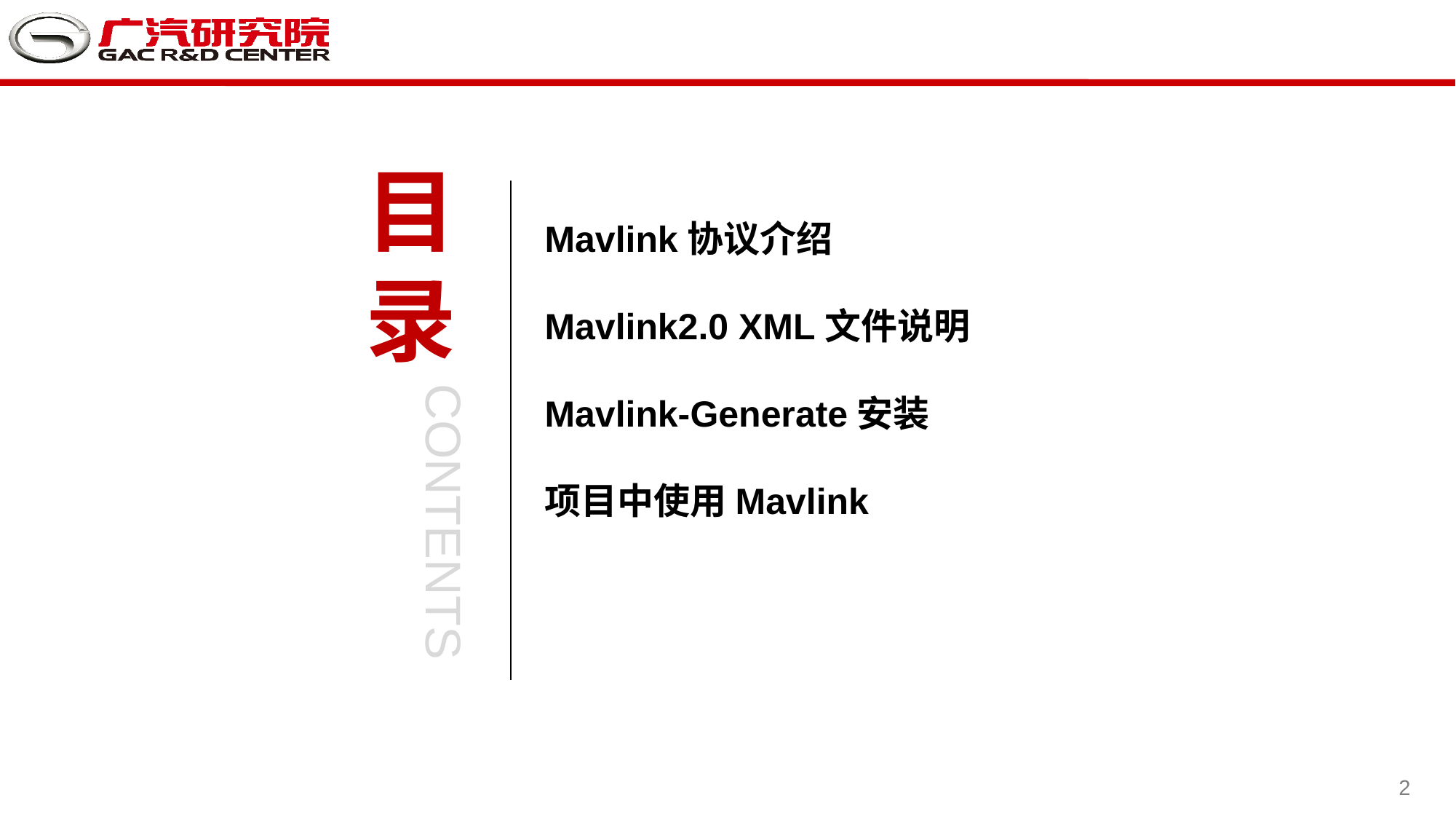

目录
Mavlink协议介绍
Mavlink2.0 XML文件说明
Mavlink-Generate安装
项目中使用Mavlink
CONTENTS